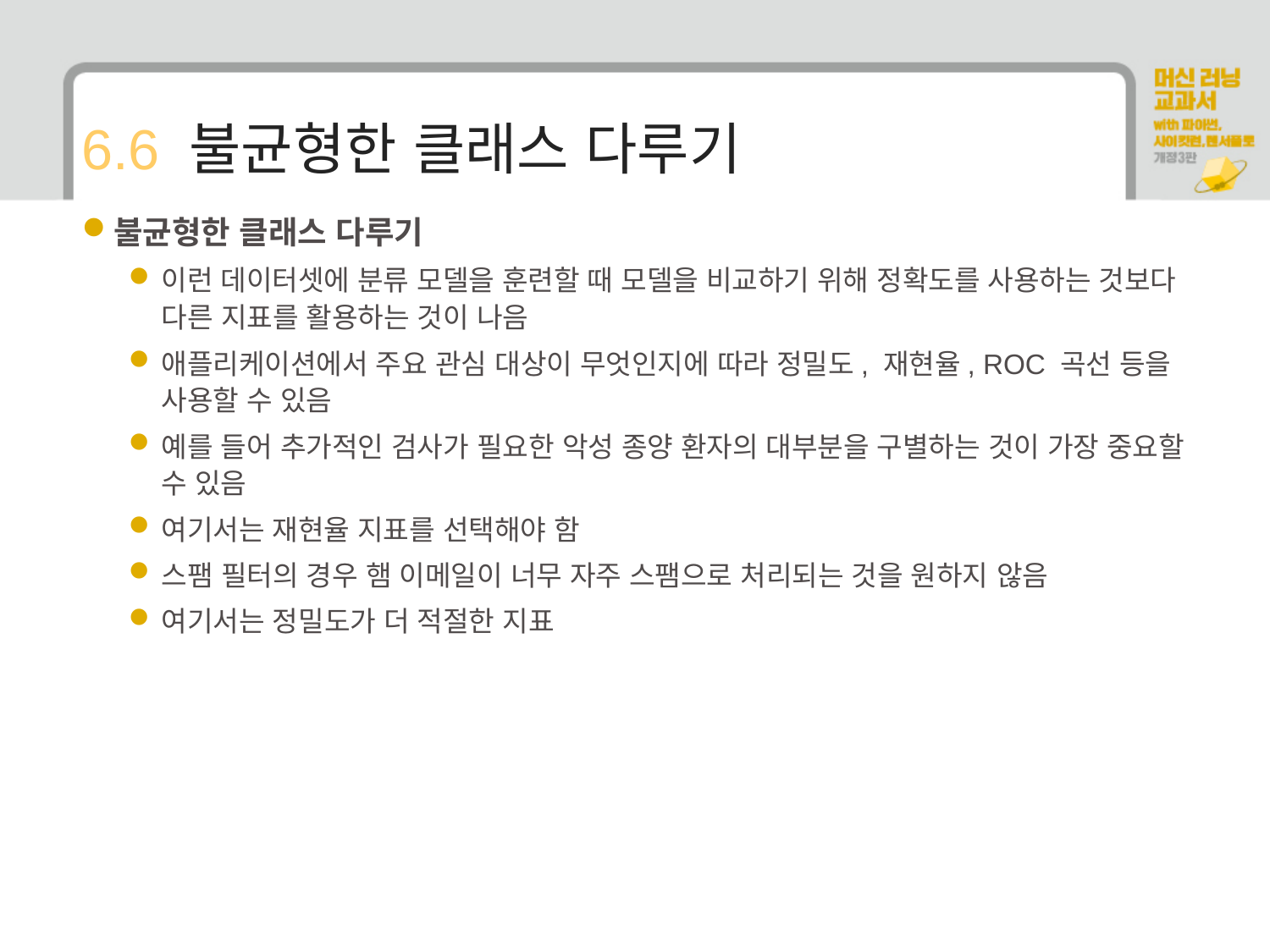

# 6.6 불균형한 클래스 다루기
불균형한 클래스 다루기
이런 데이터셋에 분류 모델을 훈련할 때 모델을 비교하기 위해 정확도를 사용하는 것보다 다른 지표를 활용하는 것이 나음
애플리케이션에서 주요 관심 대상이 무엇인지에 따라 정밀도, 재현율, ROC 곡선 등을 사용할 수 있음
예를 들어 추가적인 검사가 필요한 악성 종양 환자의 대부분을 구별하는 것이 가장 중요할 수 있음
여기서는 재현율 지표를 선택해야 함
스팸 필터의 경우 햄 이메일이 너무 자주 스팸으로 처리되는 것을 원하지 않음
여기서는 정밀도가 더 적절한 지표